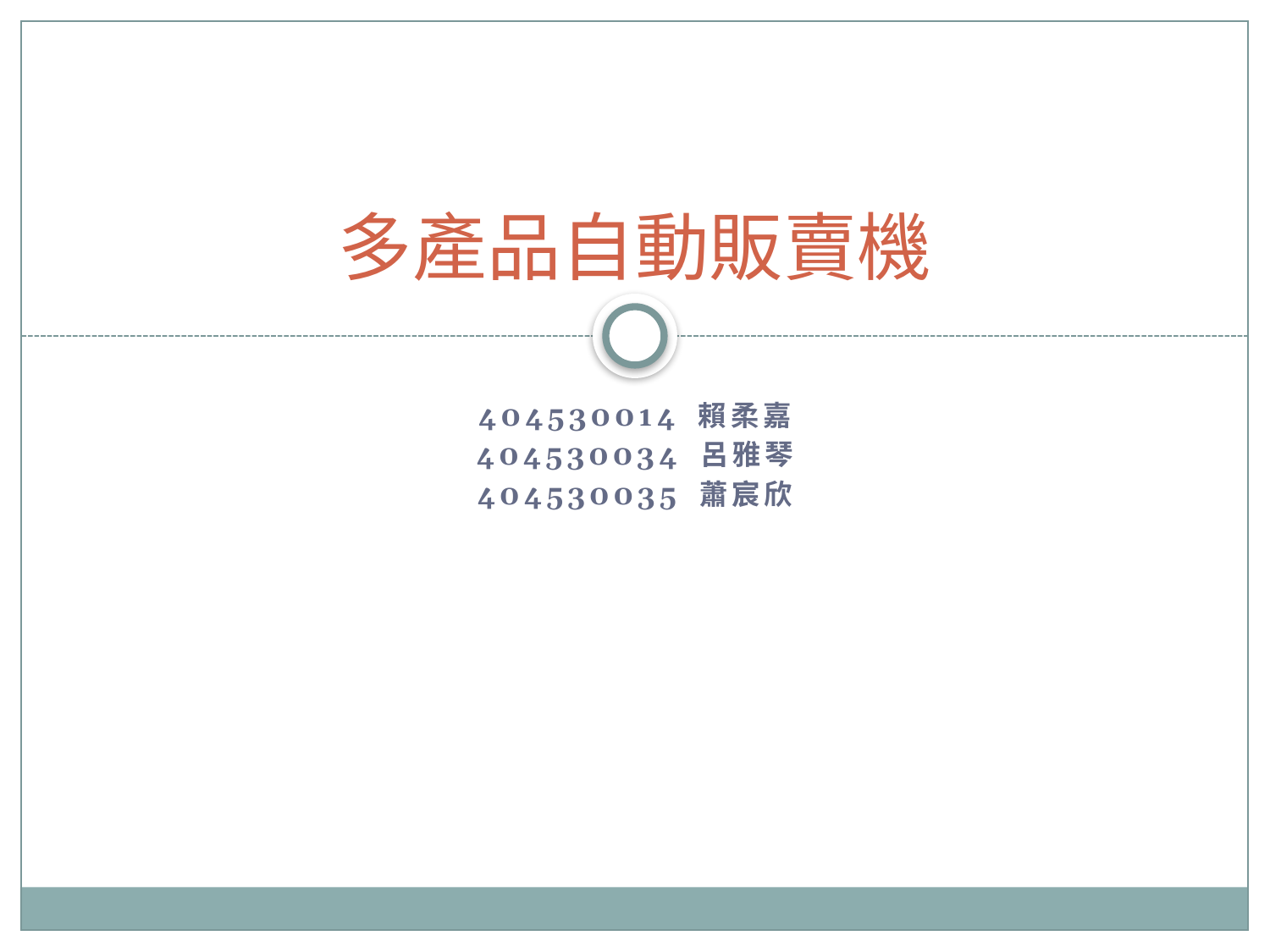

# 多產品自動販賣機
404530014 賴柔嘉
404530034 呂雅琴
404530035 蕭宸欣